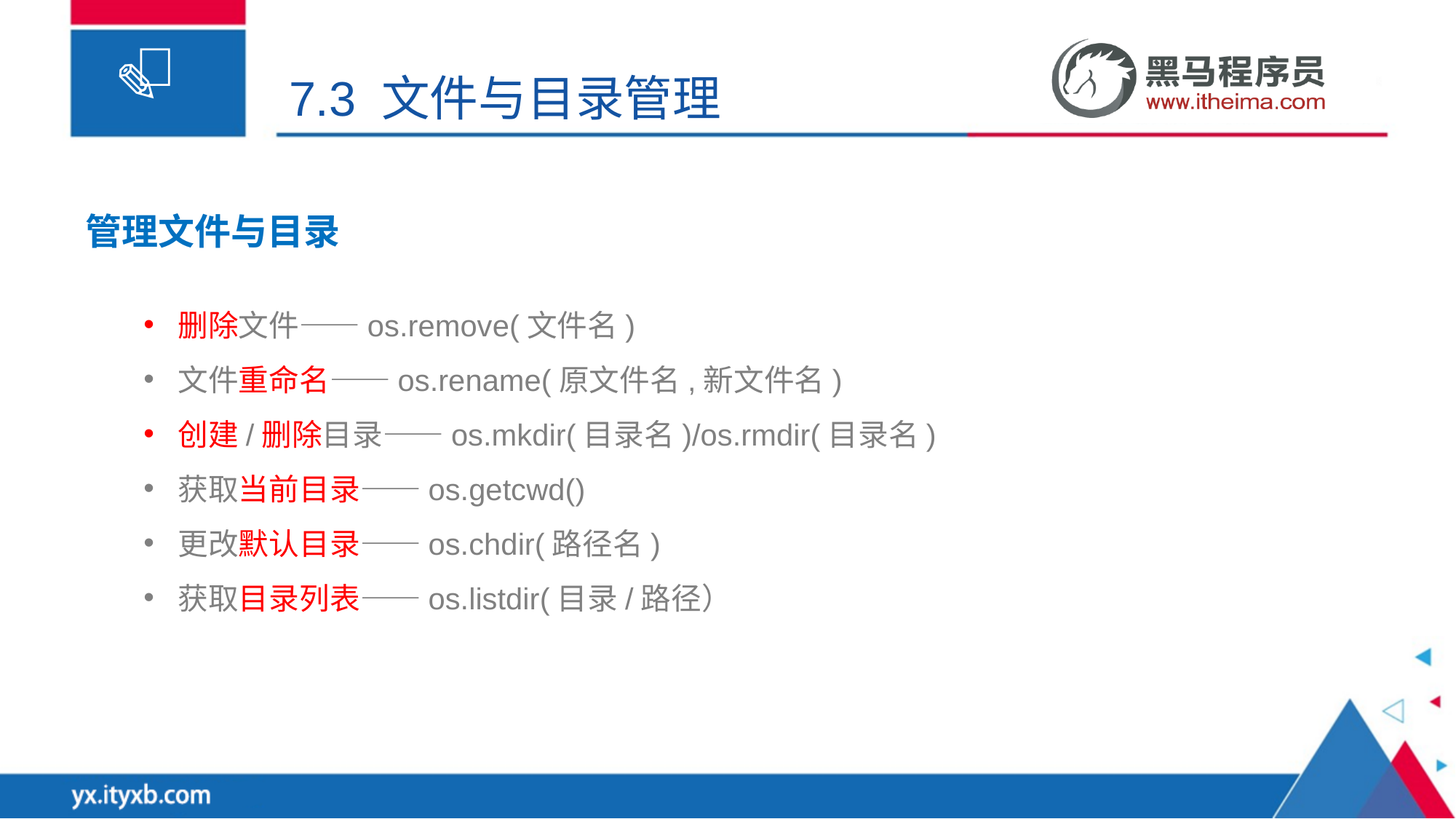

7.3 文件与目录管理
管理文件与目录
删除文件——os.remove(文件名)
文件重命名——os.rename(原文件名,新文件名)
创建/删除目录——os.mkdir(目录名)/os.rmdir(目录名)
获取当前目录——os.getcwd()
更改默认目录——os.chdir(路径名)
获取目录列表——os.listdir(目录/路径）